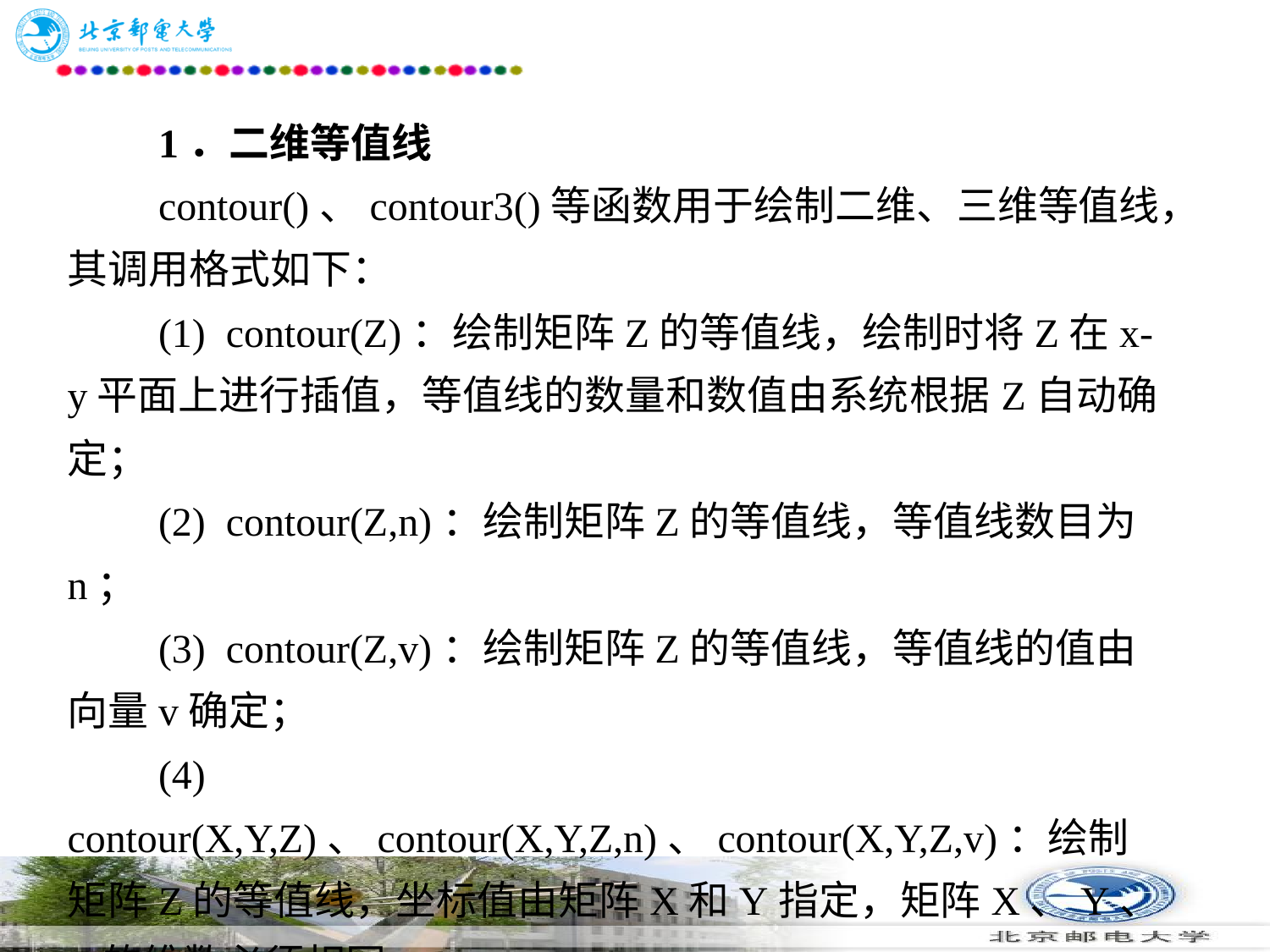

# 1．二维等值线 　　contour()、contour3()等函数用于绘制二维、三维等值线，其调用格式如下： 　　(1)  contour(Z)：绘制矩阵Z的等值线，绘制时将Z在x-y平面上进行插值，等值线的数量和数值由系统根据Z自动确定； 　　(2)  contour(Z,n)：绘制矩阵Z的等值线，等值线数目为n； 　　(3)  contour(Z,v)：绘制矩阵Z的等值线，等值线的值由向量v确定； 　　(4) contour(X,Y,Z)、contour(X,Y,Z,n)、contour(X,Y,Z,v)：绘制矩阵Z的等值线，坐标值由矩阵X和Y指定，矩阵X、Y、Z的维数必须相同；